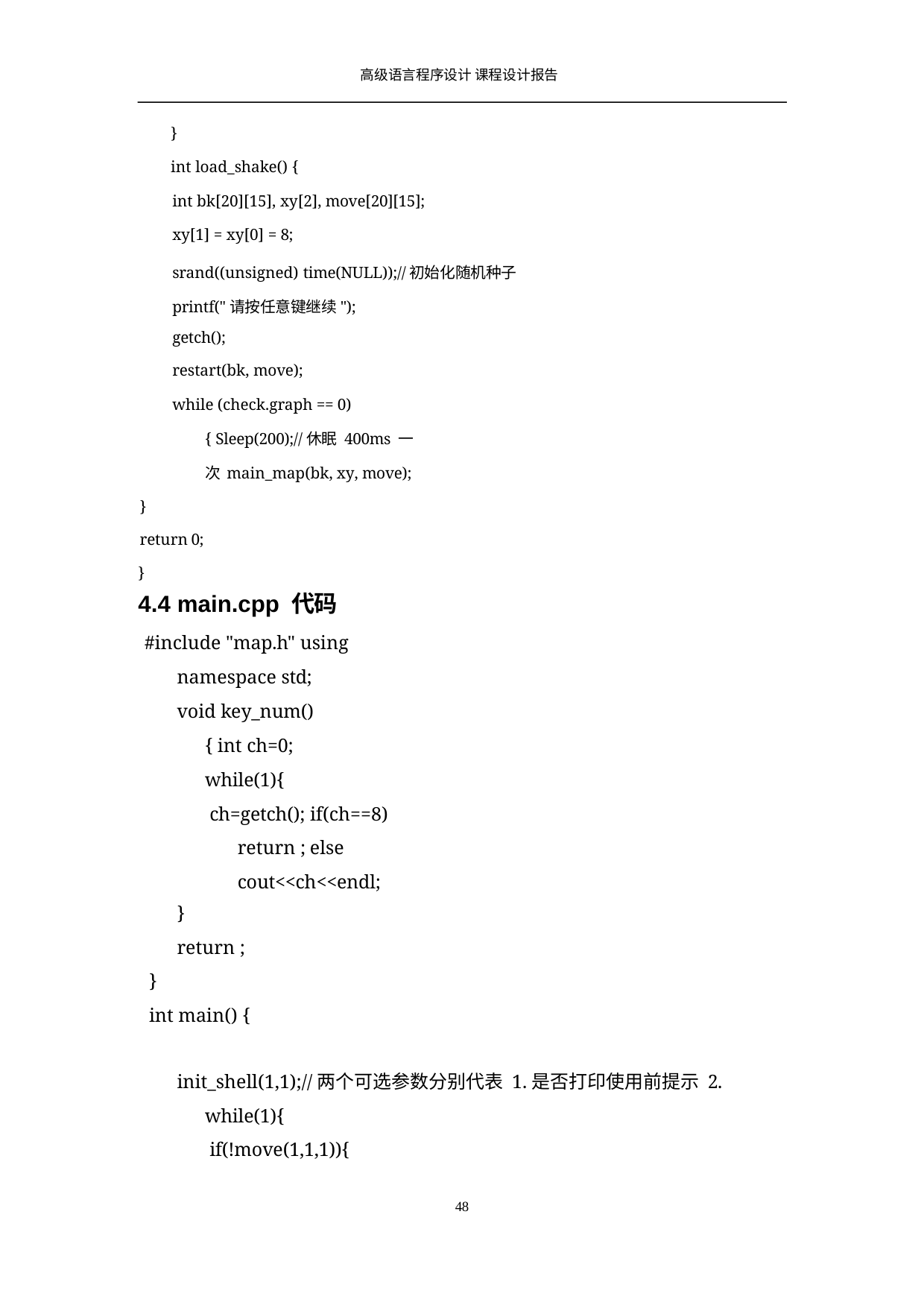

高级语言程序设计 课程设计报告

}

int load_shake() {
int bk[20][15], xy[2], move[20][15]; xy[1] = xy[0] = 8;
srand((unsigned) time(NULL));//初始化随机种子 printf("请按任意键继续");
getch();

restart(bk, move);
while (check.graph == 0) { Sleep(200);//休眠 400ms 一次 main_map(bk, xy, move);

}

return 0;

}
4.4 main.cpp 代码
#include "map.h" using namespace std;
void key_num(){ int ch=0; while(1){
ch=getch(); if(ch==8) return ; else cout<<ch<<endl;
}
return ;
}
int main() {

init_shell(1,1);//两个可选参数分别代表 1.是否打印使用前提示 2. while(1){
if(!move(1,1,1)){
48